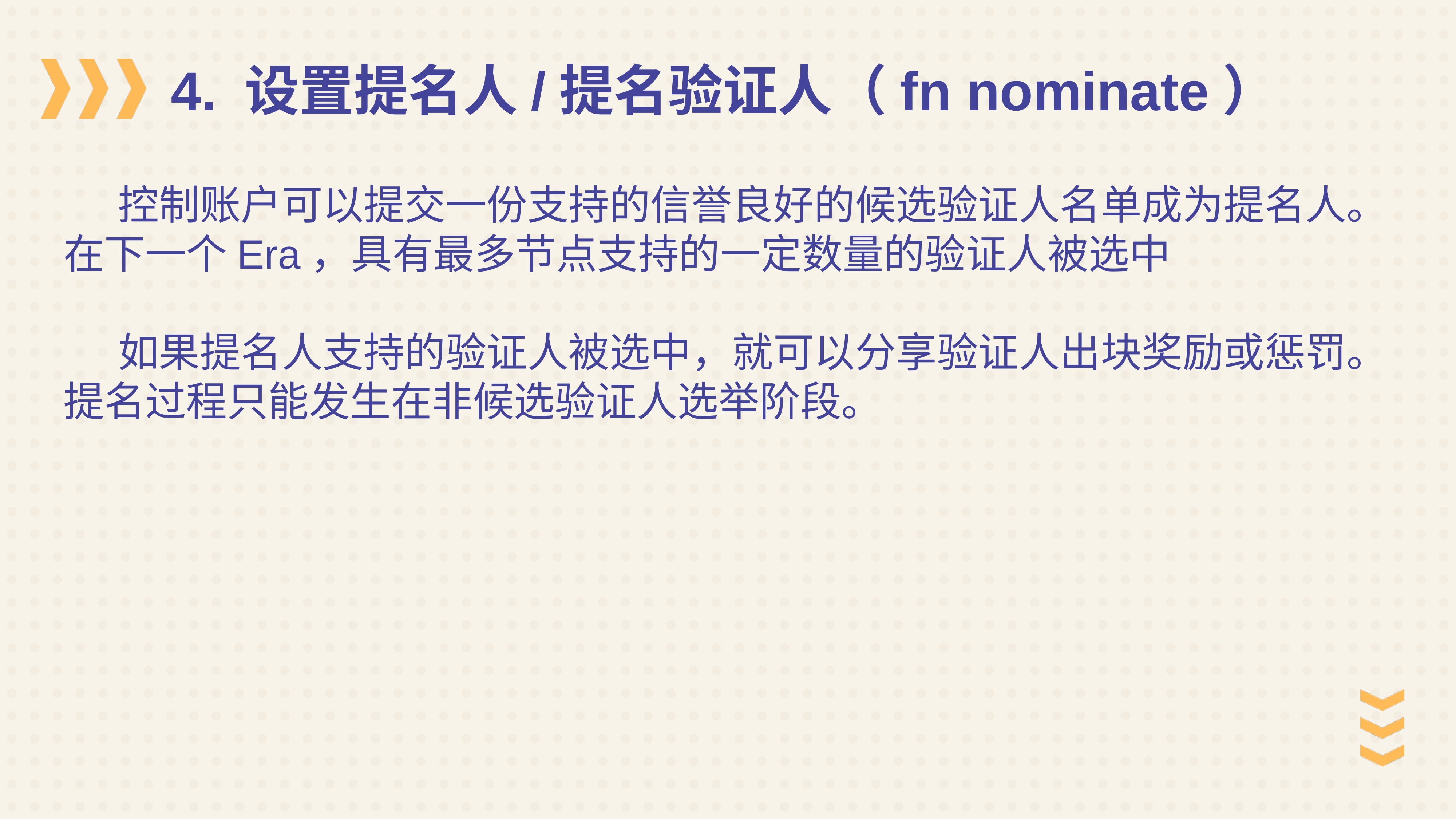

4. 设置提名人/提名验证人（fn nominate）

	控制账户可以提交一份支持的信誉良好的候选验证人名单成为提名人。在下一个Era，具有最多节点支持的一定数量的验证人被选中

	如果提名人支持的验证人被选中，就可以分享验证人出块奖励或惩罚。提名过程只能发生在非候选验证人选举阶段。